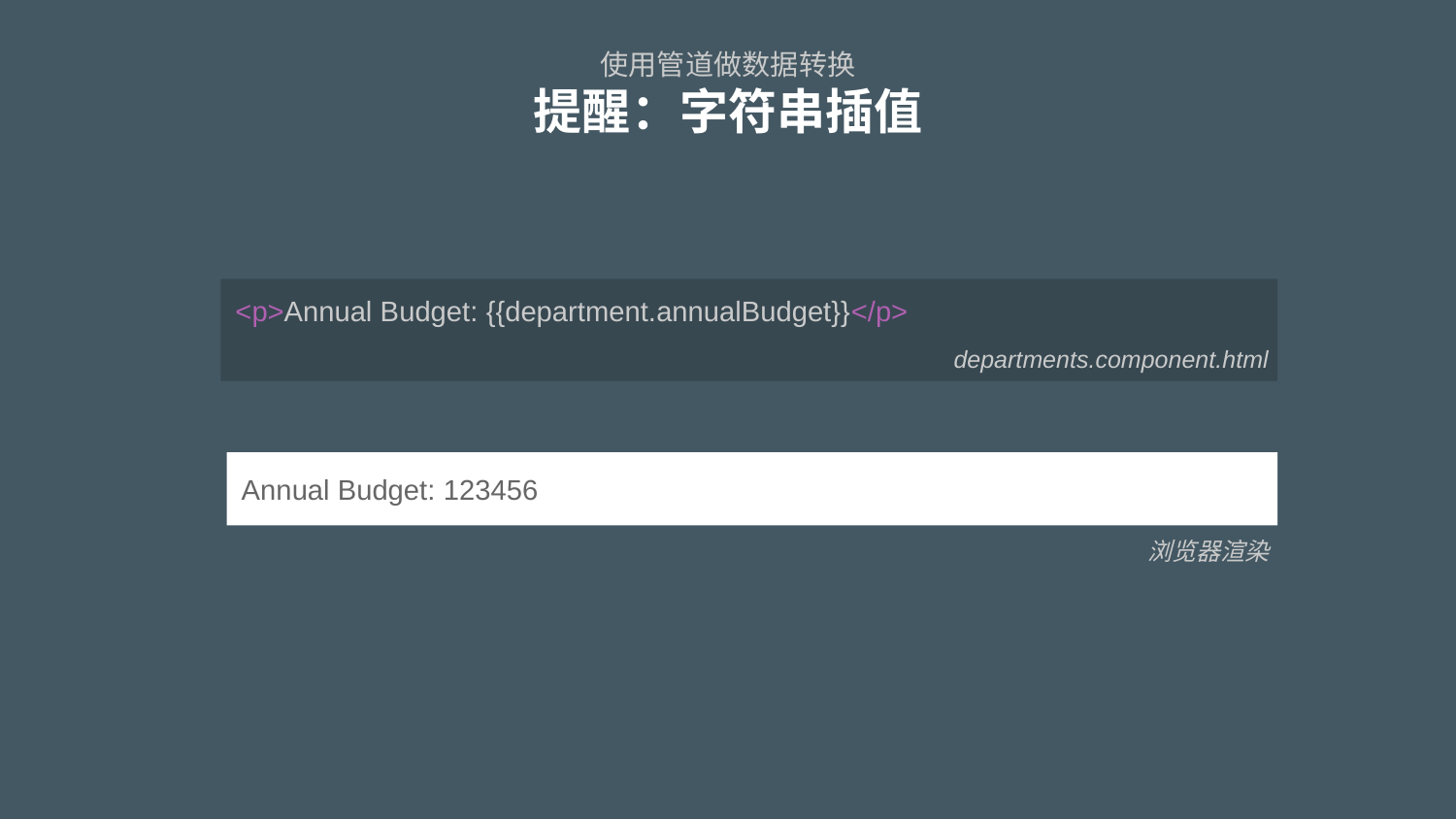

# 使用管道做数据转换 提醒：字符串插值
<p>Annual Budget: {{department.annualBudget}}</p>

departments.component.html

Annual Budget: 123456

浏览器渲染